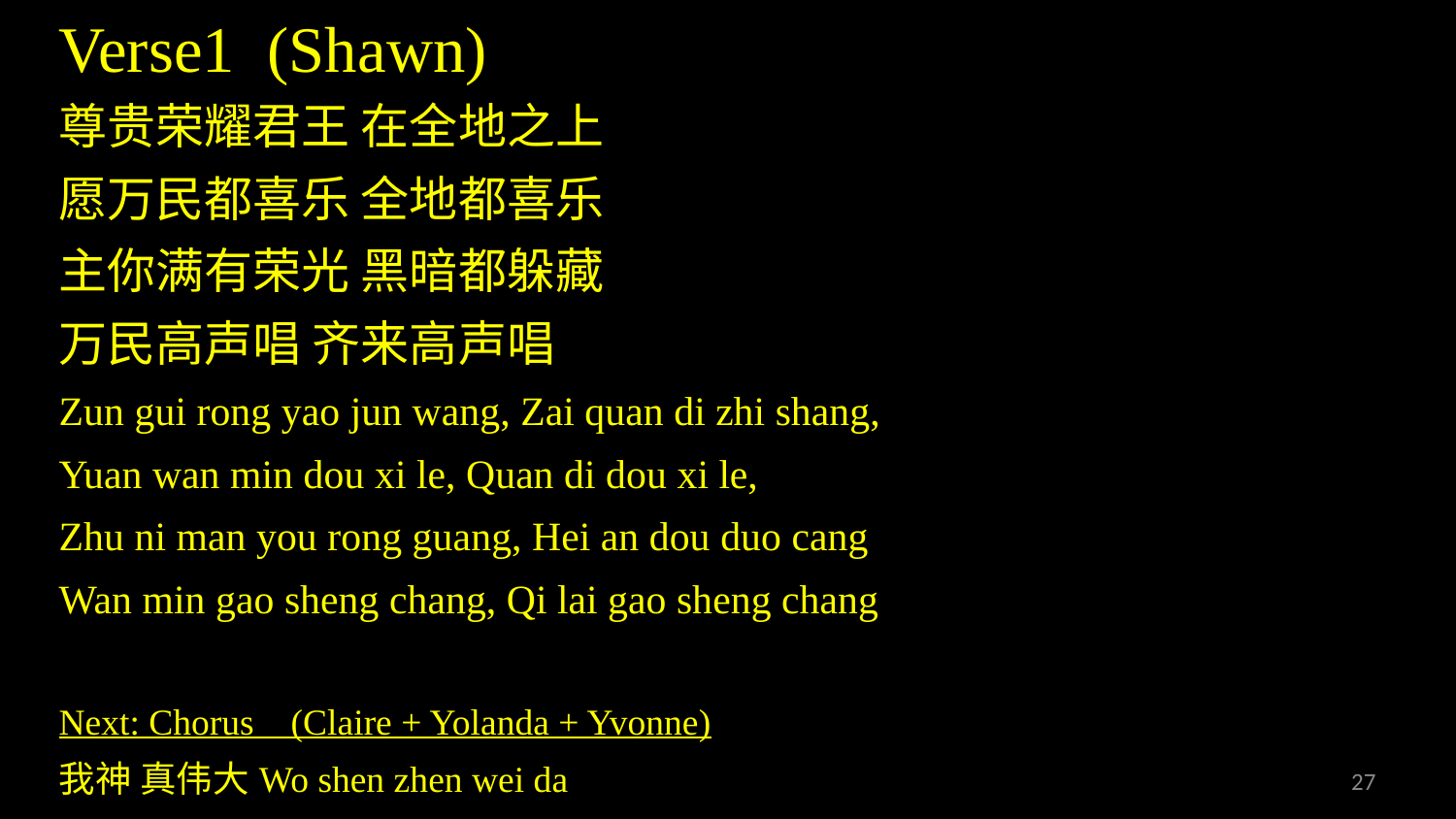

# Verse1  (Shawn)
尊贵荣耀君王 在全地之上
愿万民都喜乐 全地都喜乐
主你满有荣光 黑暗都躲藏
万民高声唱 齐来高声唱
Zun gui rong yao jun wang, Zai quan di zhi shang,
Yuan wan min dou xi le, Quan di dou xi le,
Zhu ni man you rong guang, Hei an dou duo cang
Wan min gao sheng chang, Qi lai gao sheng chang

Next: Chorus    (Claire + Yolanda + Yvonne)
我神 真伟大	Wo shen zhen wei da
27